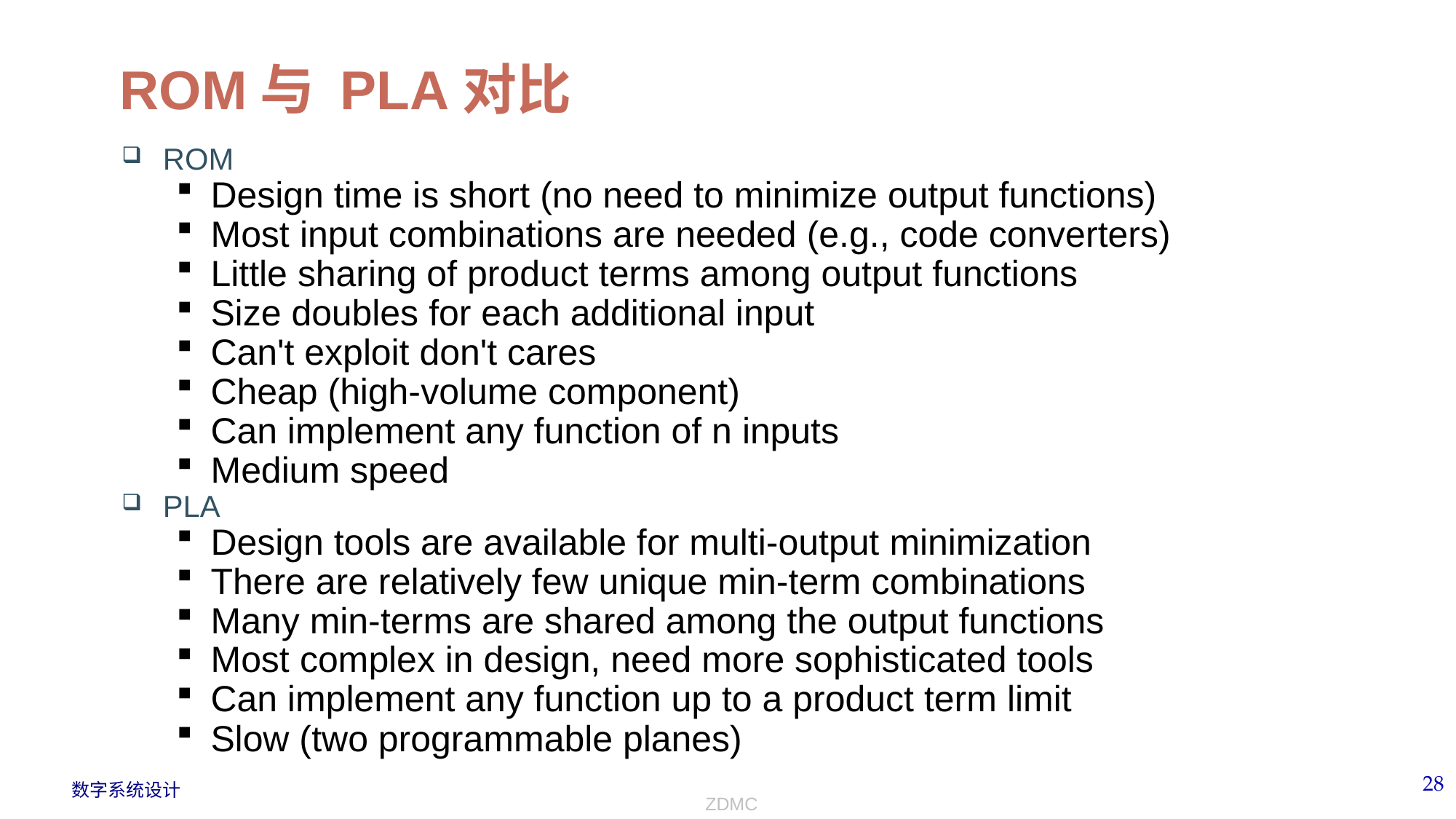

# ROM与 PLA对比
ROM
Design time is short (no need to minimize output functions)
Most input combinations are needed (e.g., code converters)
Little sharing of product terms among output functions
Size doubles for each additional input
Can't exploit don't cares
Cheap (high-volume component)
Can implement any function of n inputs
Medium speed
PLA
Design tools are available for multi-output minimization
There are relatively few unique min-term combinations
Many min-terms are shared among the output functions
Most complex in design, need more sophisticated tools
Can implement any function up to a product term limit
Slow (two programmable planes)
ZDMC
28